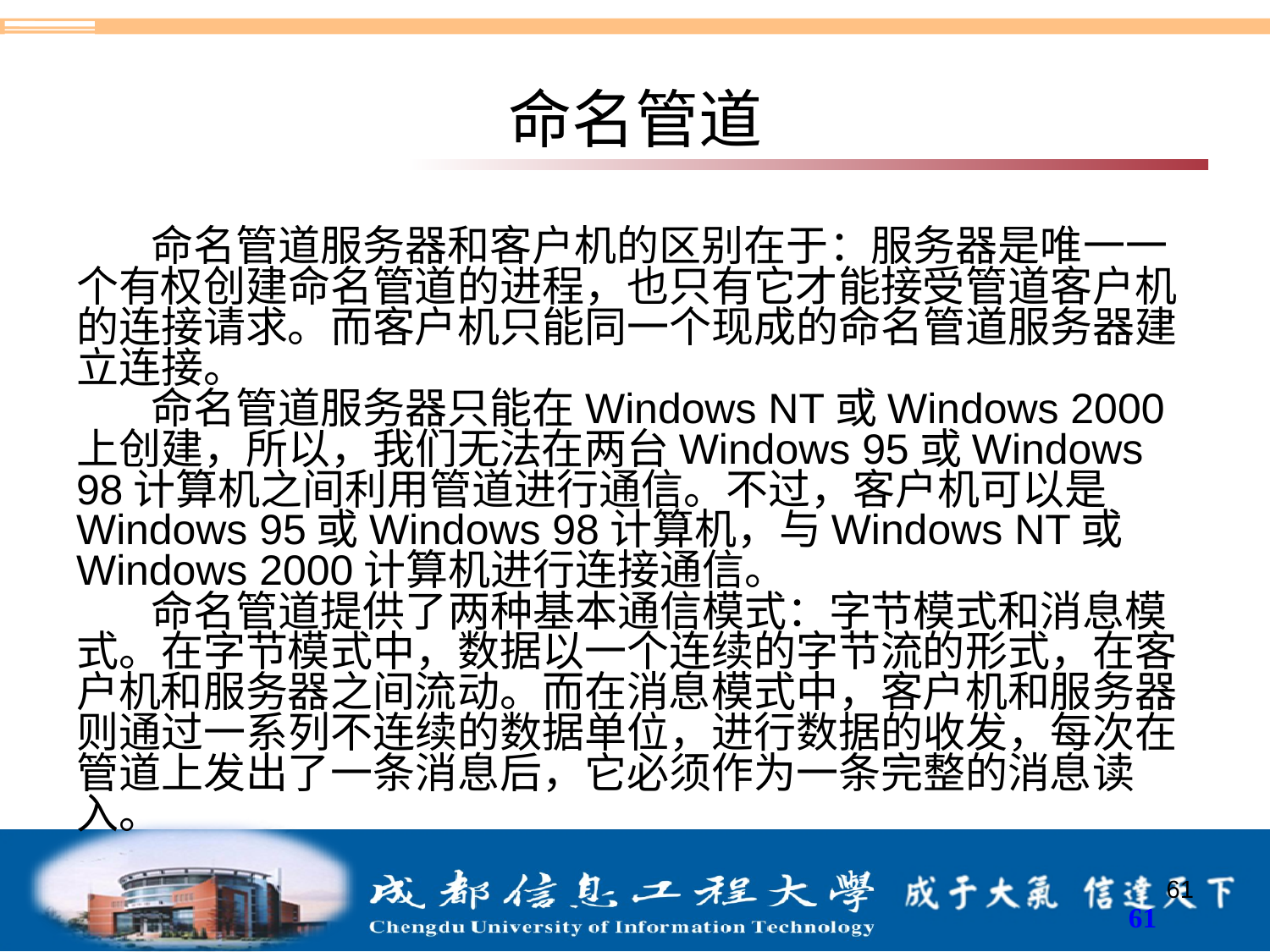

# 命名管道
命名管道服务器和客户机的区别在于：服务器是唯一一个有权创建命名管道的进程，也只有它才能接受管道客户机的连接请求。而客户机只能同一个现成的命名管道服务器建立连接。
命名管道服务器只能在Windows NT或Windows 2000上创建，所以，我们无法在两台Windows 95或Windows 98计算机之间利用管道进行通信。不过，客户机可以是Windows 95或Windows 98计算机，与Windows NT或Windows 2000计算机进行连接通信。
命名管道提供了两种基本通信模式：字节模式和消息模式。在字节模式中，数据以一个连续的字节流的形式，在客户机和服务器之间流动。而在消息模式中，客户机和服务器则通过一系列不连续的数据单位，进行数据的收发，每次在管道上发出了一条消息后，它必须作为一条完整的消息读入。